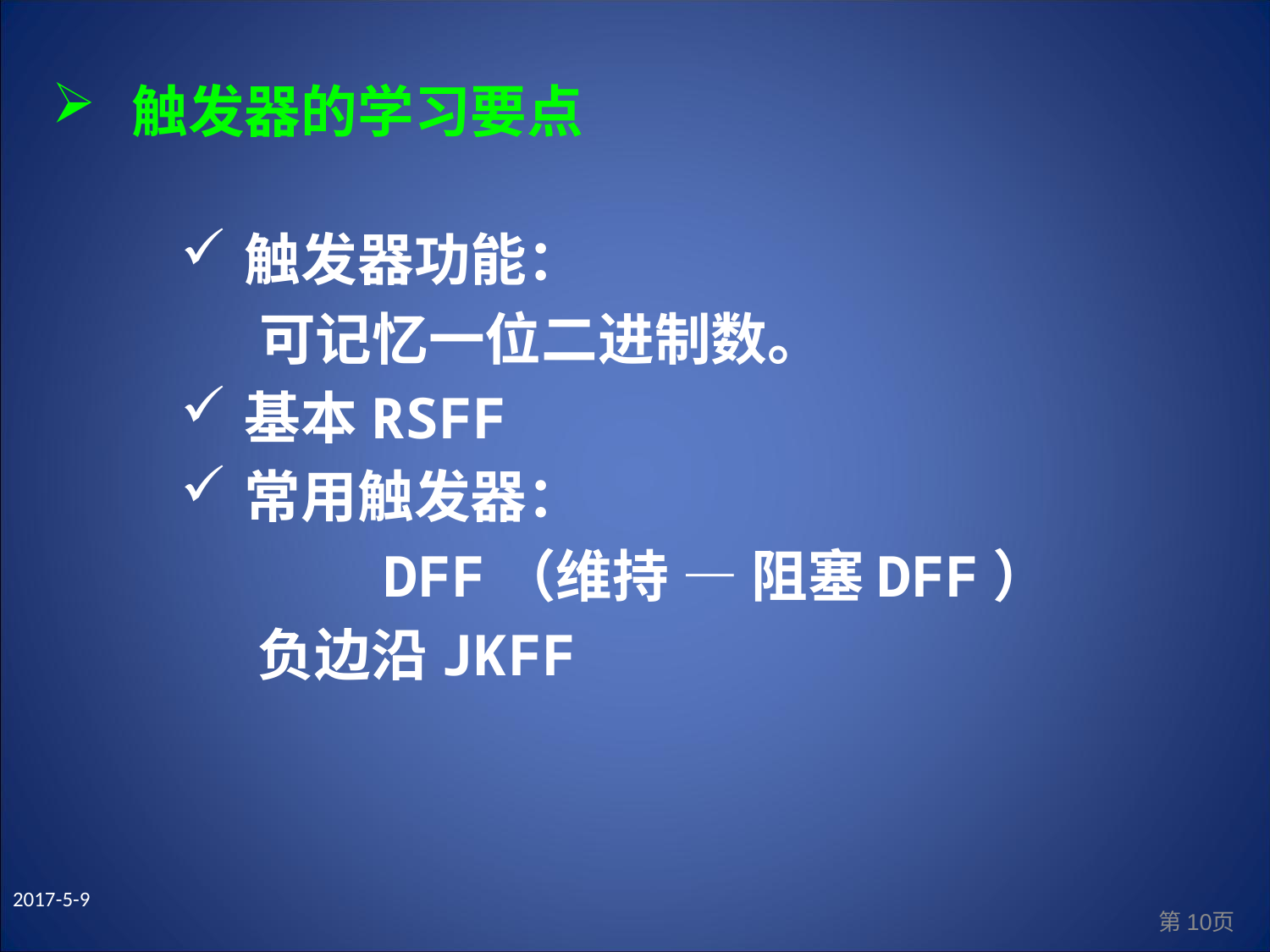

触发器的学习要点
触发器功能：
     可记忆一位二进制数。
基本RSFF
常用触发器：
      DFF（维持 — 阻塞DFF）
       负边沿JKFF

2017-5-9